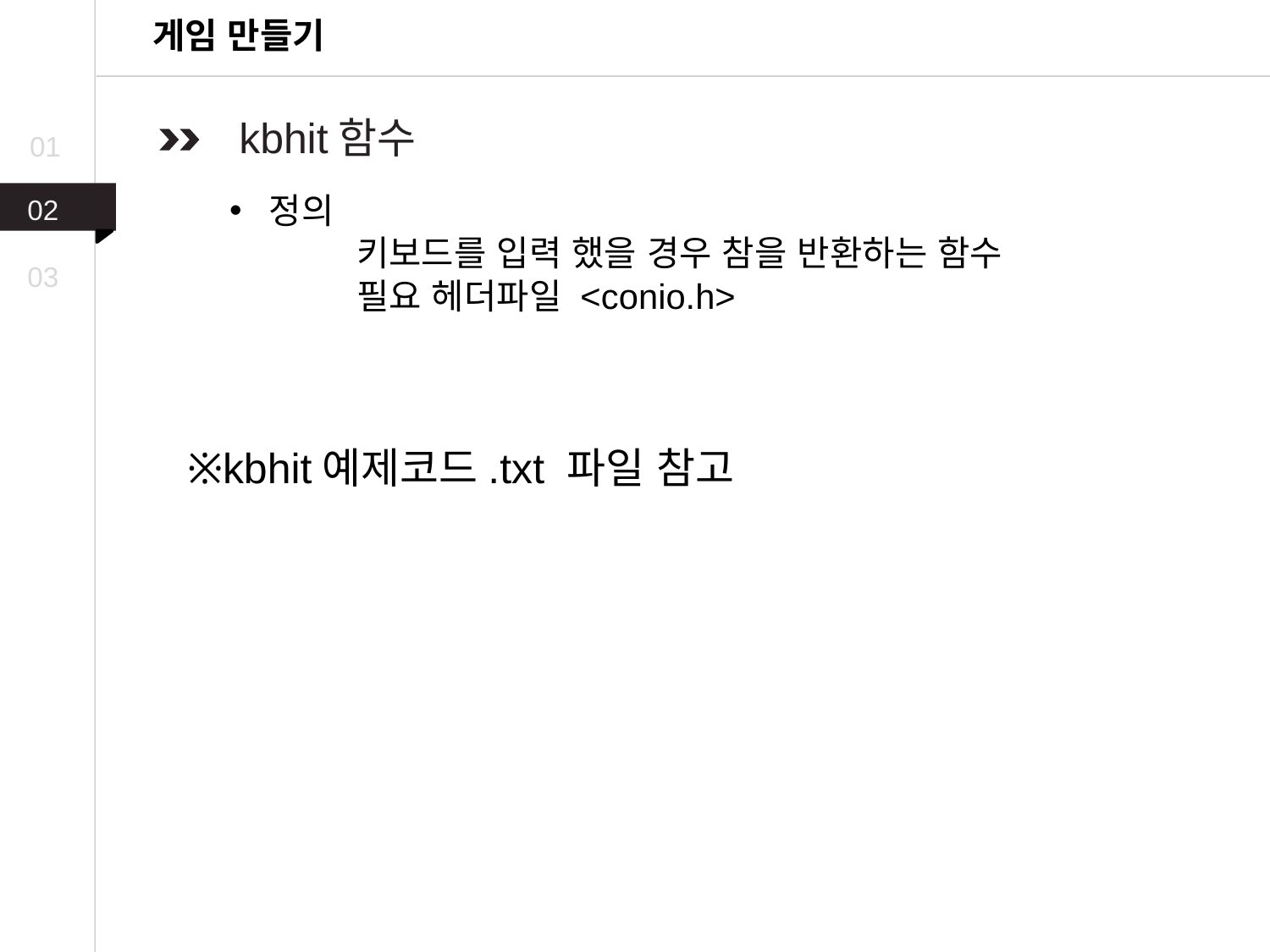

게임 만들기
  kbhit함수
01

정의
	키보드를 입력 했을 경우 참을 반환하는 함수
	필요 헤더파일 <conio.h>

02

03
※kbhit예제코드.txt 파일 참고